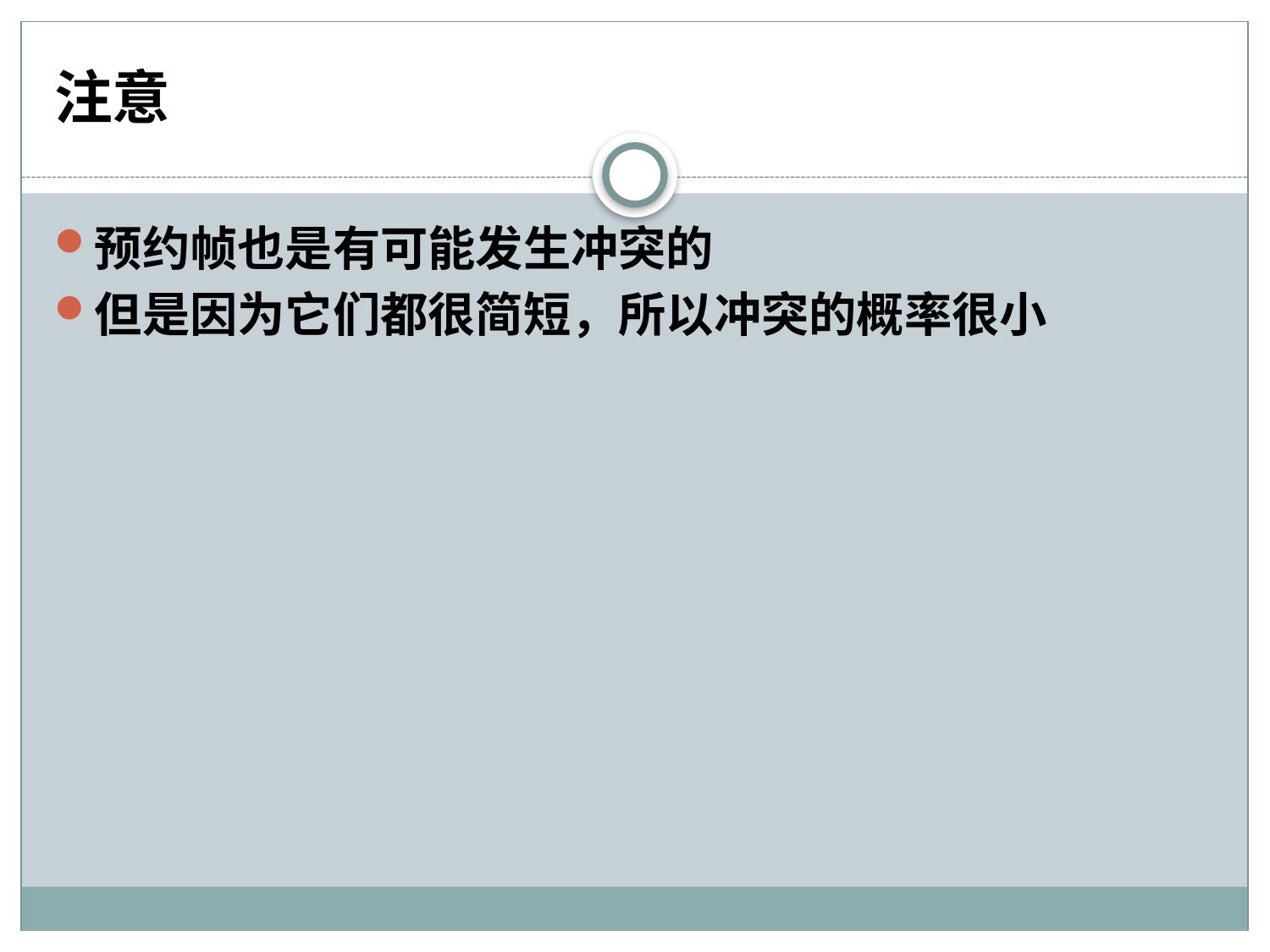

# 注意
预约帧也是有可能发生冲突的
但是因为它们都很简短，所以冲突的概率很小